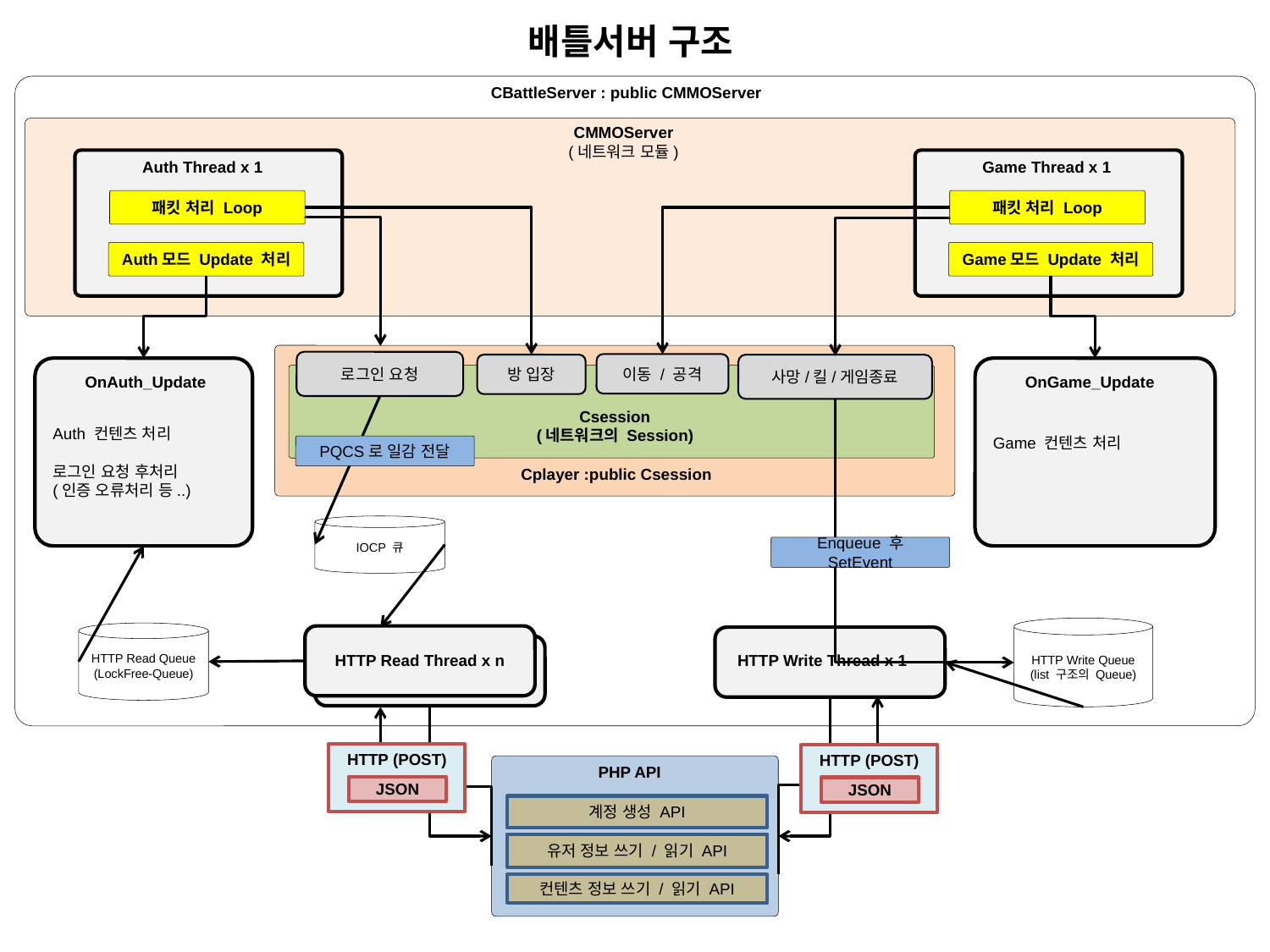

배틀서버 구조

CBattleServer : public CMMOServer
CMMOServer
(네트워크 모듈)

Auth Thread x 1
Game Thread x 1
패킷 처리 Loop
패킷 처리 Loop
Auth모드 Update 처리
Game모드 Update 처리

로그인 요청
이동 / 공격
방 입장
사망/킬/게임종료

Auth 컨텐츠 처리

로그인 요청 후처리
(인증 오류처리 등..)

Game 컨텐츠 처리

OnAuth_Update
OnGame_Update
Csession
(네트워크의 Session)
PQCS로 일감 전달
Cplayer :public Csession
IOCP 큐
Enqueue 후 SetEvent
HTTP Write Queue
(list 구조의 Queue)
HTTP Read Queue
(LockFree-Queue)

HTTP Read Thread x n
HTTP Write Thread x 1
HTTP (POST)

JSON
HTTP (POST)

JSON

PHP API
계정 생성 API
유저 정보 쓰기 / 읽기 API
컨텐츠 정보 쓰기 / 읽기 API